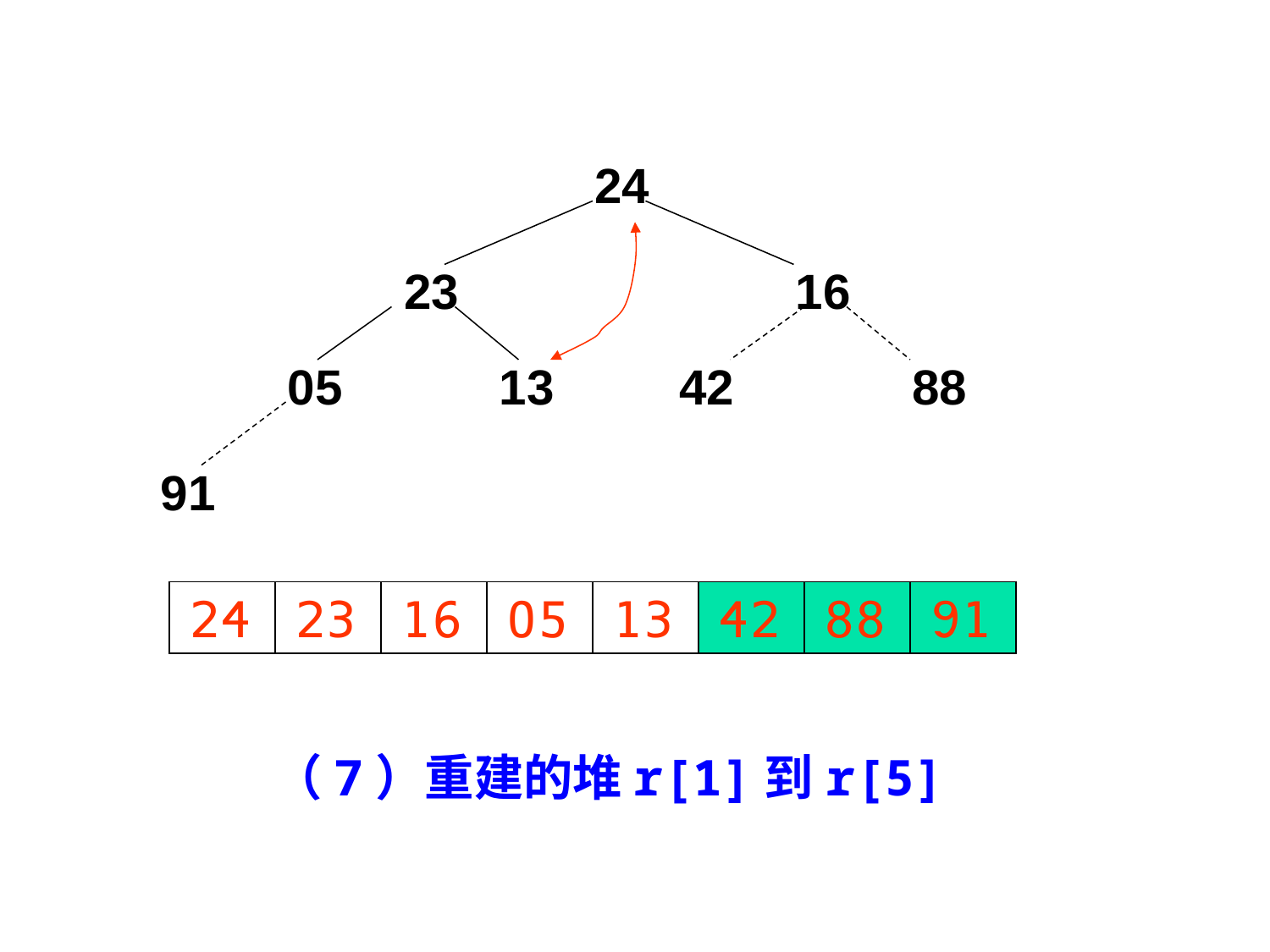

24

23
16

05
13
42
88

91
24
23
16
05
13
42
88
91
（7）重建的堆r[1]到r[5]